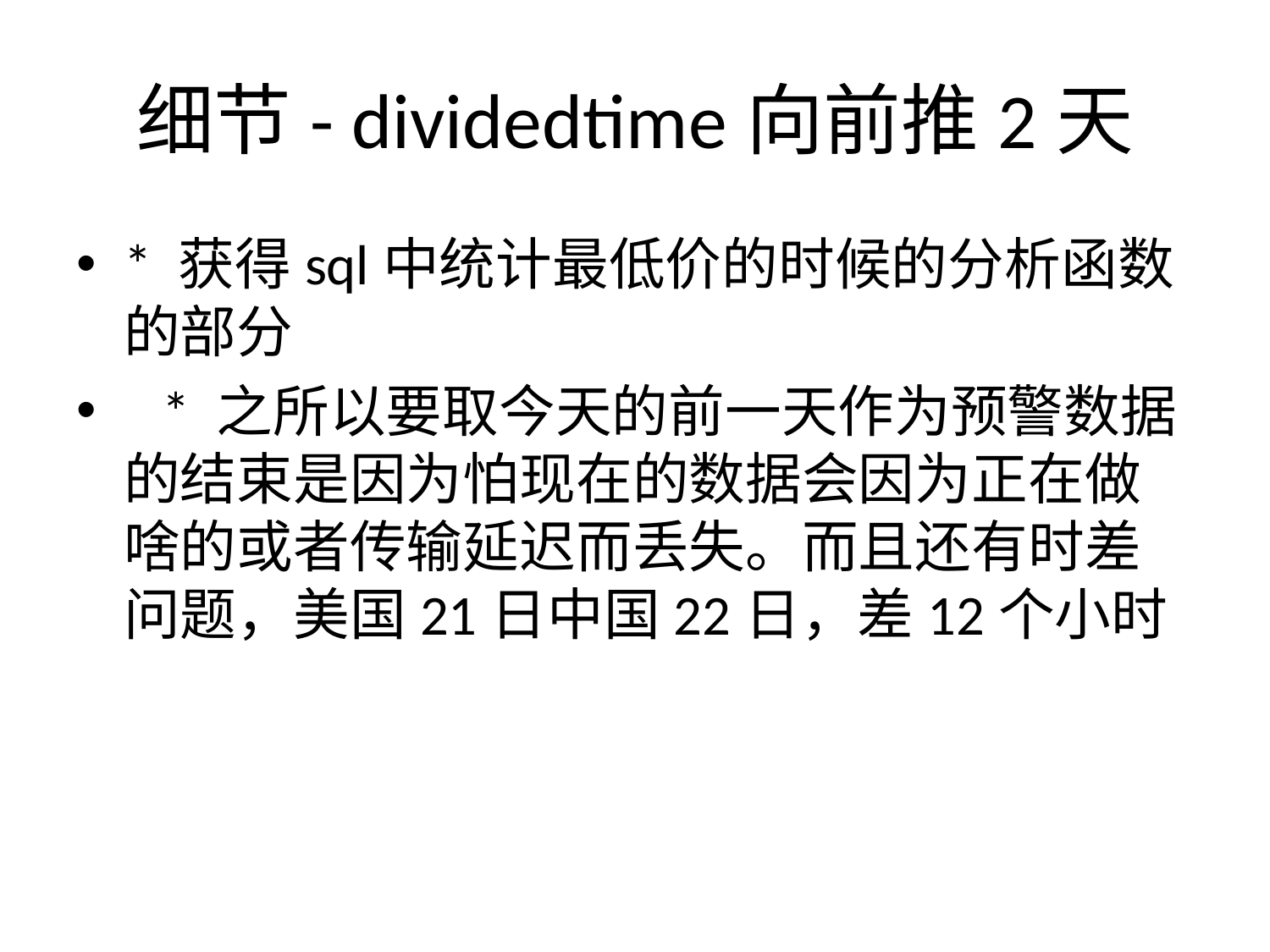

# 细节- dividedtime向前推2天
* 获得sql中统计最低价的时候的分析函数的部分
   * 之所以要取今天的前一天作为预警数据的结束是因为怕现在的数据会因为正在做啥的或者传输延迟而丢失。而且还有时差问题，美国21日中国22日，差12个小时